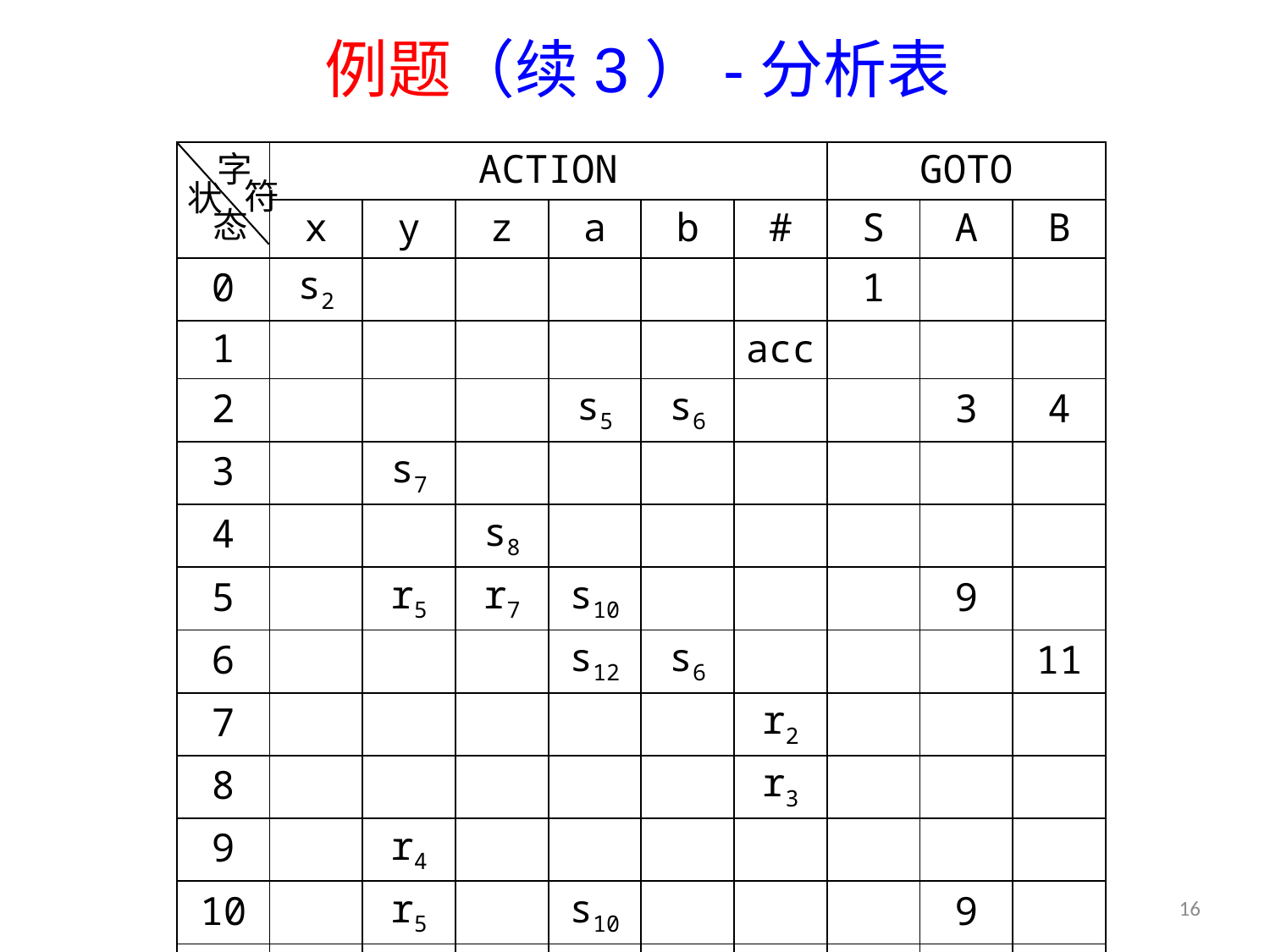

# 例题（续3）-分析表
|  | ACTION |  |  |  |  |  | GOTO |  |  |
| --- | --- | --- | --- | --- | --- | --- | --- | --- | --- |
|  | x | y | z | a | b | # | S | A | B |
| 0 | s2 |  |  |  |  |  | 1 |  |  |
| 1 |  |  |  |  |  | acc |  |  |  |
| 2 |  |  |  | s5 | s6 |  |  | 3 | 4 |
| 3 |  | s7 |  |  |  |  |  |  |  |
| 4 |  |  | s8 |  |  |  |  |  |  |
| 5 |  | r5 | r7 | s10 |  |  |  | 9 |  |
| 6 |  |  |  | s12 | s6 |  |  |  | 11 |
| 7 |  |  |  |  |  | r2 |  |  |  |
| 8 |  |  |  |  |  | r3 |  |  |  |
| 9 |  | r4 |  |  |  |  |  |  |  |
| 10 |  | r5 |  | s10 |  |  |  | 9 |  |
| 11 |  |  | r6 |  |  |  |  |  |  |
| 12 |  |  | r7 |  |  |  |  |  |  |
字
符
状
态
16